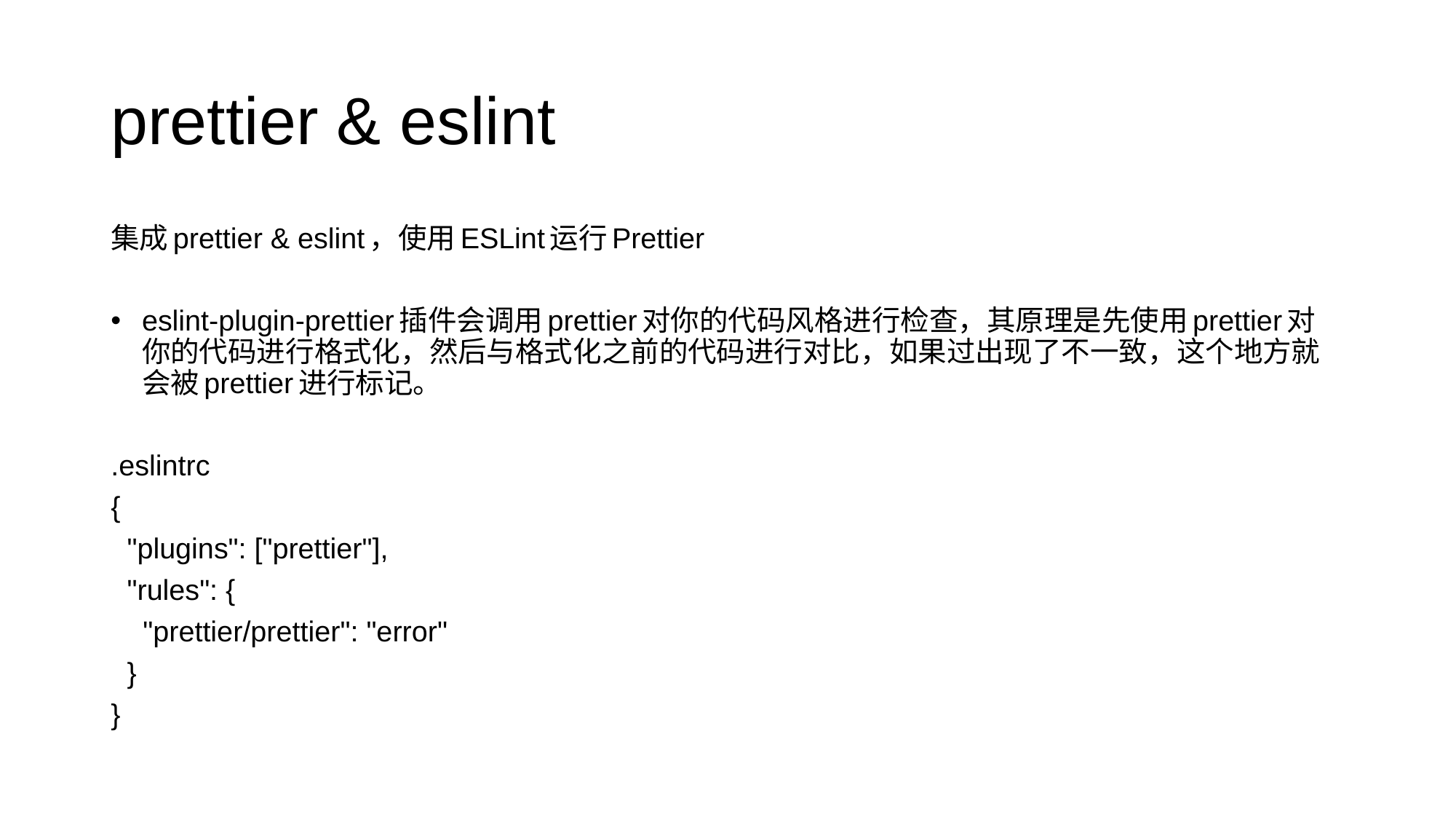

# prettier & eslint
集成prettier & eslint，使用ESLint运行Prettier

eslint-plugin-prettier插件会调用prettier对你的代码风格进行检查，其原理是先使用prettier对你的代码进行格式化，然后与格式化之前的代码进行对比，如果过出现了不一致，这个地方就会被prettier进行标记。

.eslintrc
{
  "plugins": ["prettier"],
  "rules": {
    "prettier/prettier": "error"
  }
}